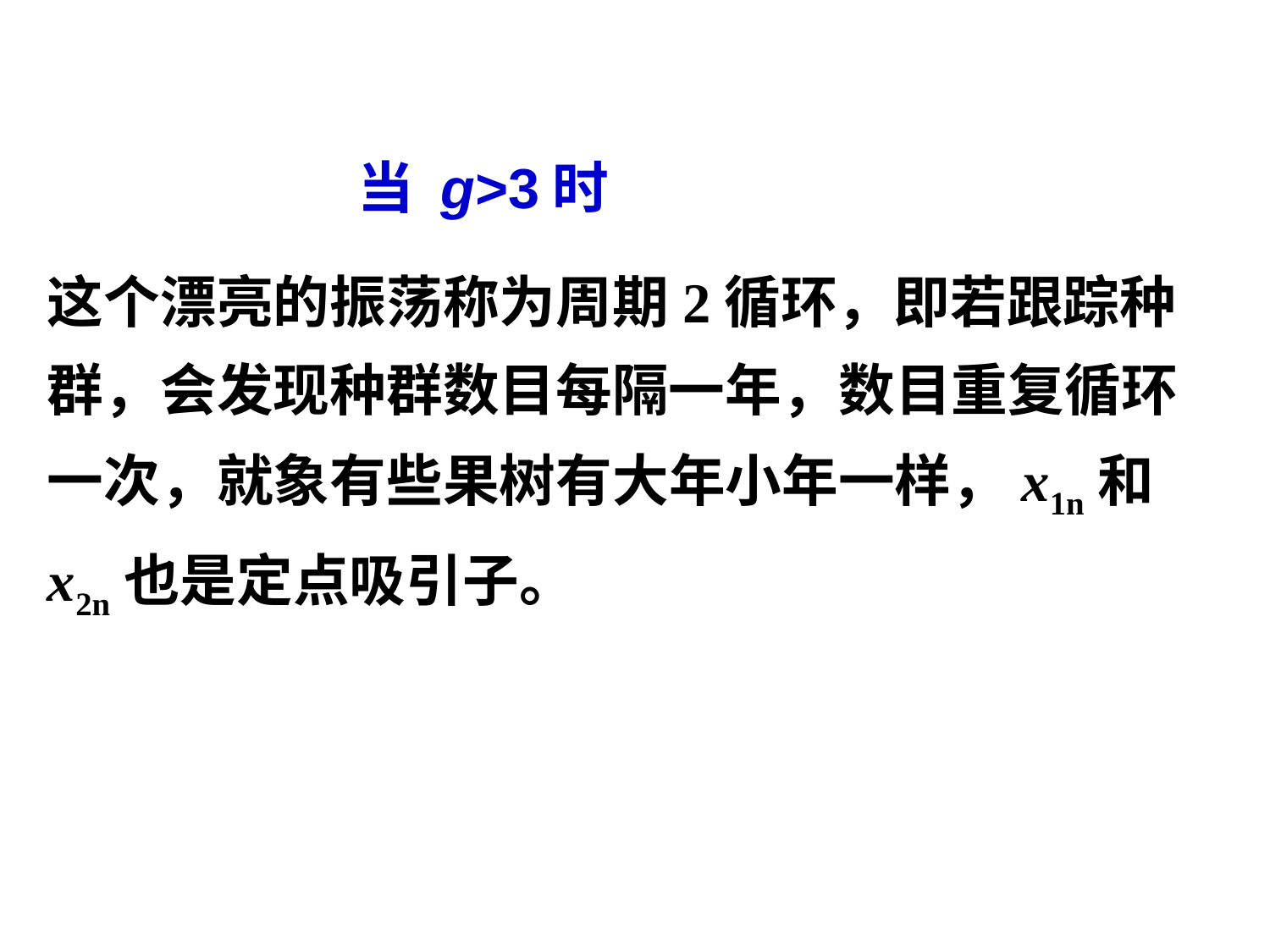

当 g>3时
这个漂亮的振荡称为周期2循环，即若跟踪种群，会发现种群数目每隔一年，数目重复循环一次，就象有些果树有大年小年一样，x1n和x2n也是定点吸引子。